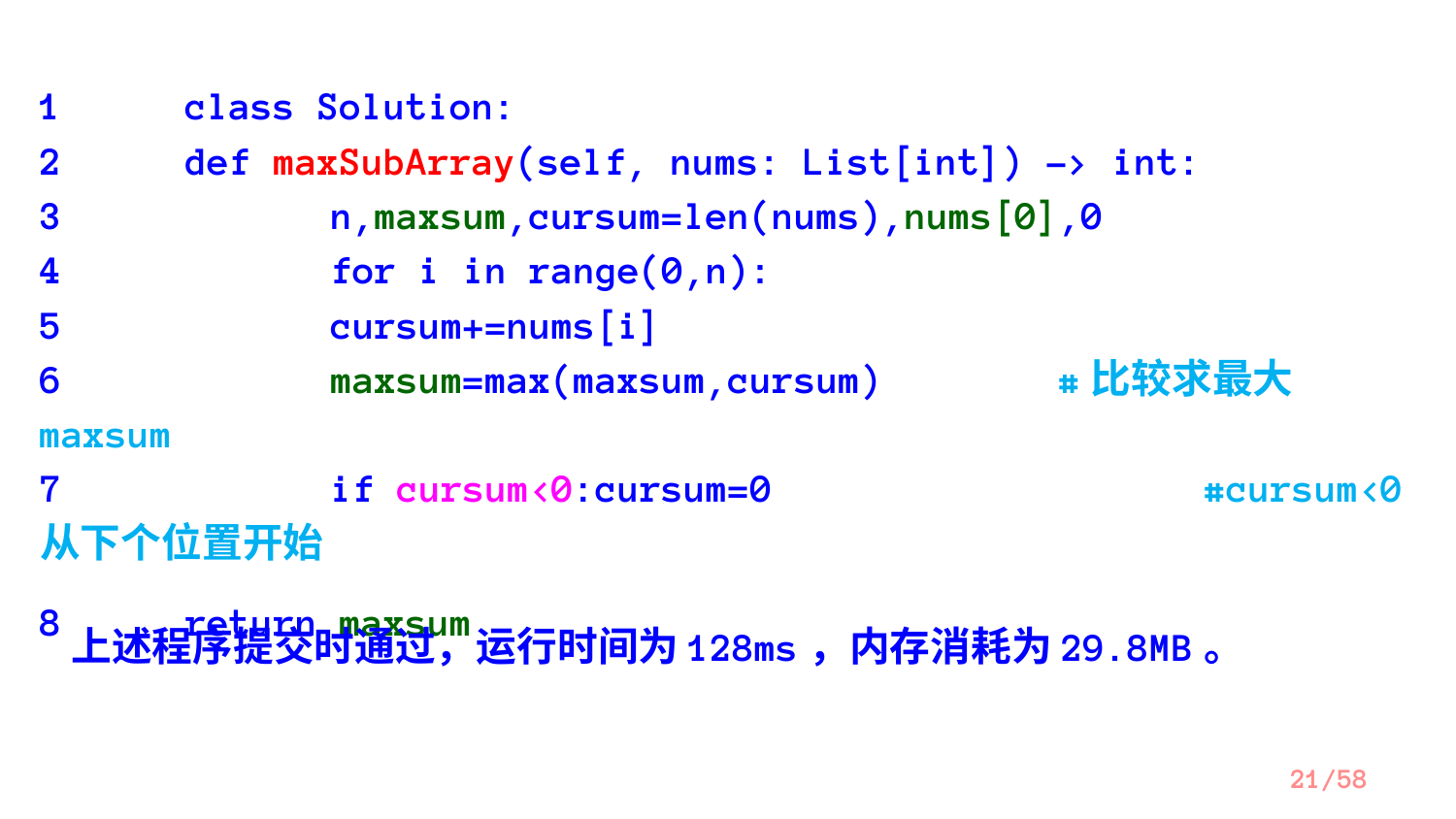

1	class Solution:
2  	def maxSubArray(self, nums: List[int]) -> int:
3    		n,maxsum,cursum=len(nums),nums[0],0
4      	for i in range(0,n):
5       	cursum+=nums[i]
6         	maxsum=max(maxsum,cursum)  	#比较求最大maxsum
7         	if cursum<0:cursum=0   			#cursum<0从下个位置开始
8     	return maxsum
上述程序提交时通过，运行时间为128ms，内存消耗为29.8MB。
21/58